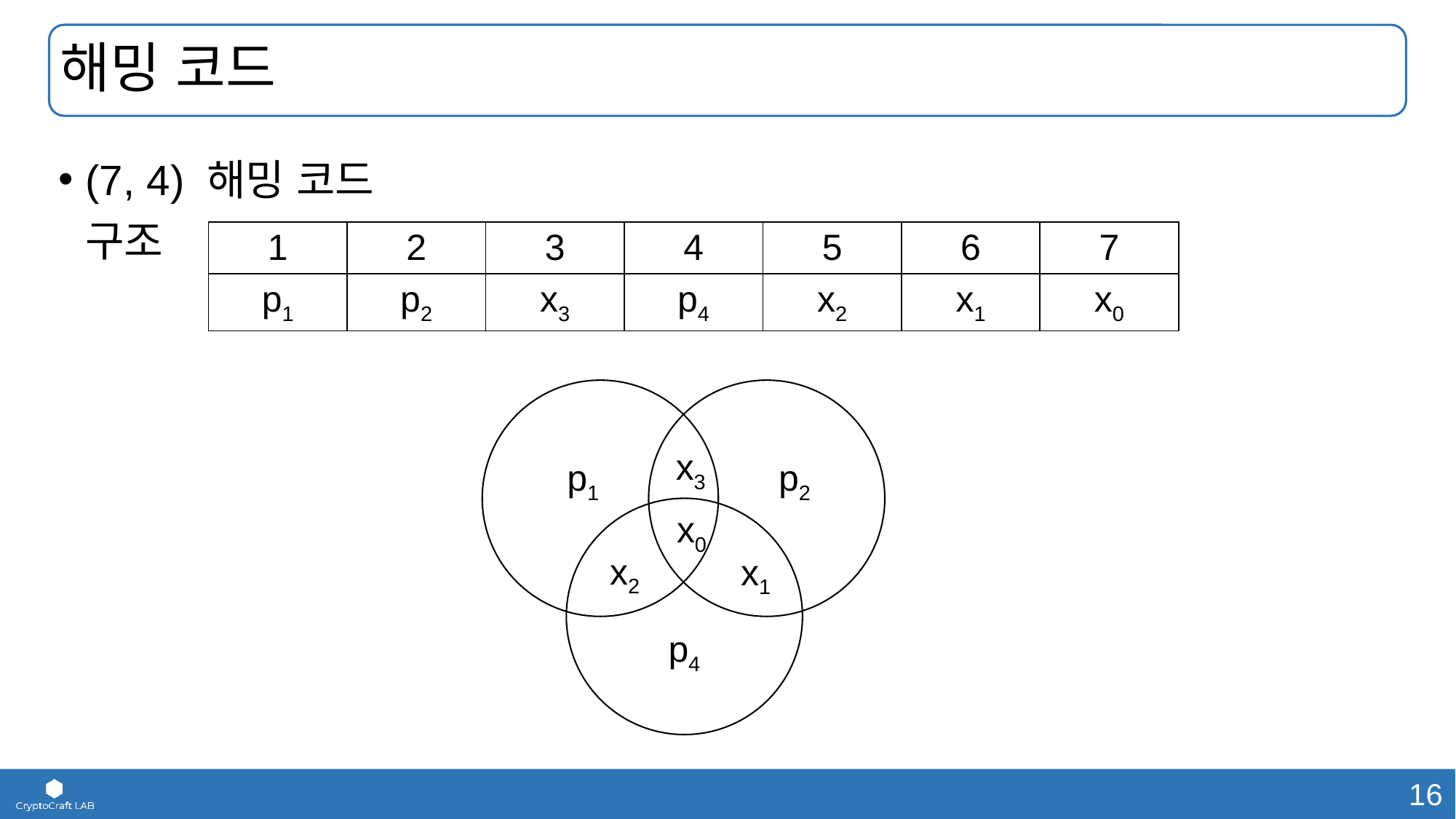

# 해밍 코드
(7, 4) 해밍 코드
구조
| 1 | 2 | 3 | 4 | 5 | 6 | 7 |
| --- | --- | --- | --- | --- | --- | --- |
| p1 | p2 | x3 | p4 | x2 | x1 | x0 |

x3
p2
p1
x0
x2
x1
p4